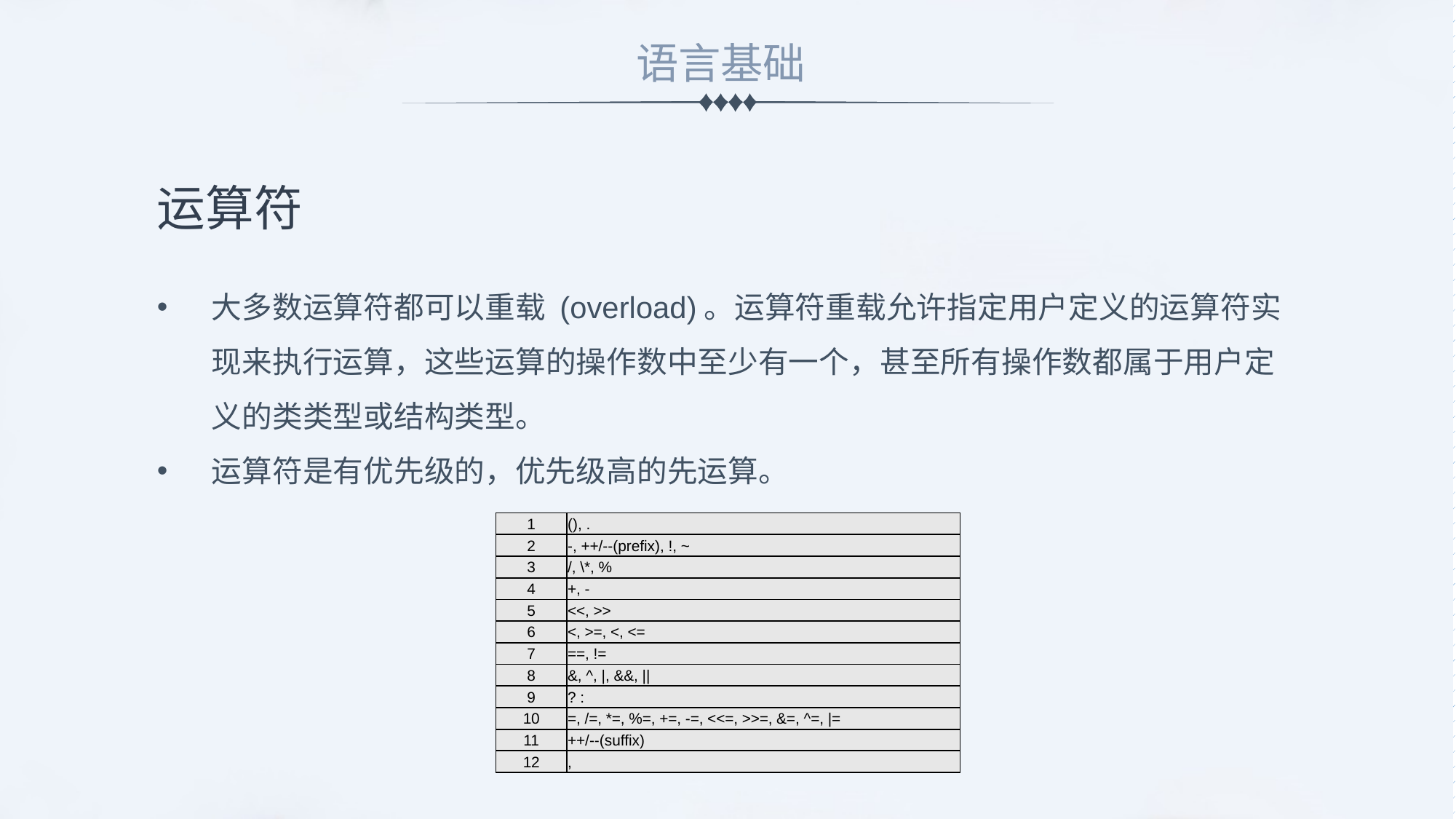

运算符
大多数运算符都可以重载 (overload)。运算符重载允许指定用户定义的运算符实现来执行运算，这些运算的操作数中至少有一个，甚至所有操作数都属于用户定义的类类型或结构类型。
运算符是有优先级的，优先级高的先运算。
| 1 | (), . |
| --- | --- |
| 2 | -, ++/--(prefix), !, ~ |
| 3 | /, \\*, % |
| 4 | +, - |
| 5 | <<, >> |
| 6 | <, >=, <, <= |
| 7 | ==, != |
| 8 | &, ^, |, &&, || |
| 9 | ? : |
| 10 | =, /=, \*=, %=, +=, -=, <<=, >>=, &=, ^=, |= |
| 11 | ++/--(suffix) |
| 12 | , |